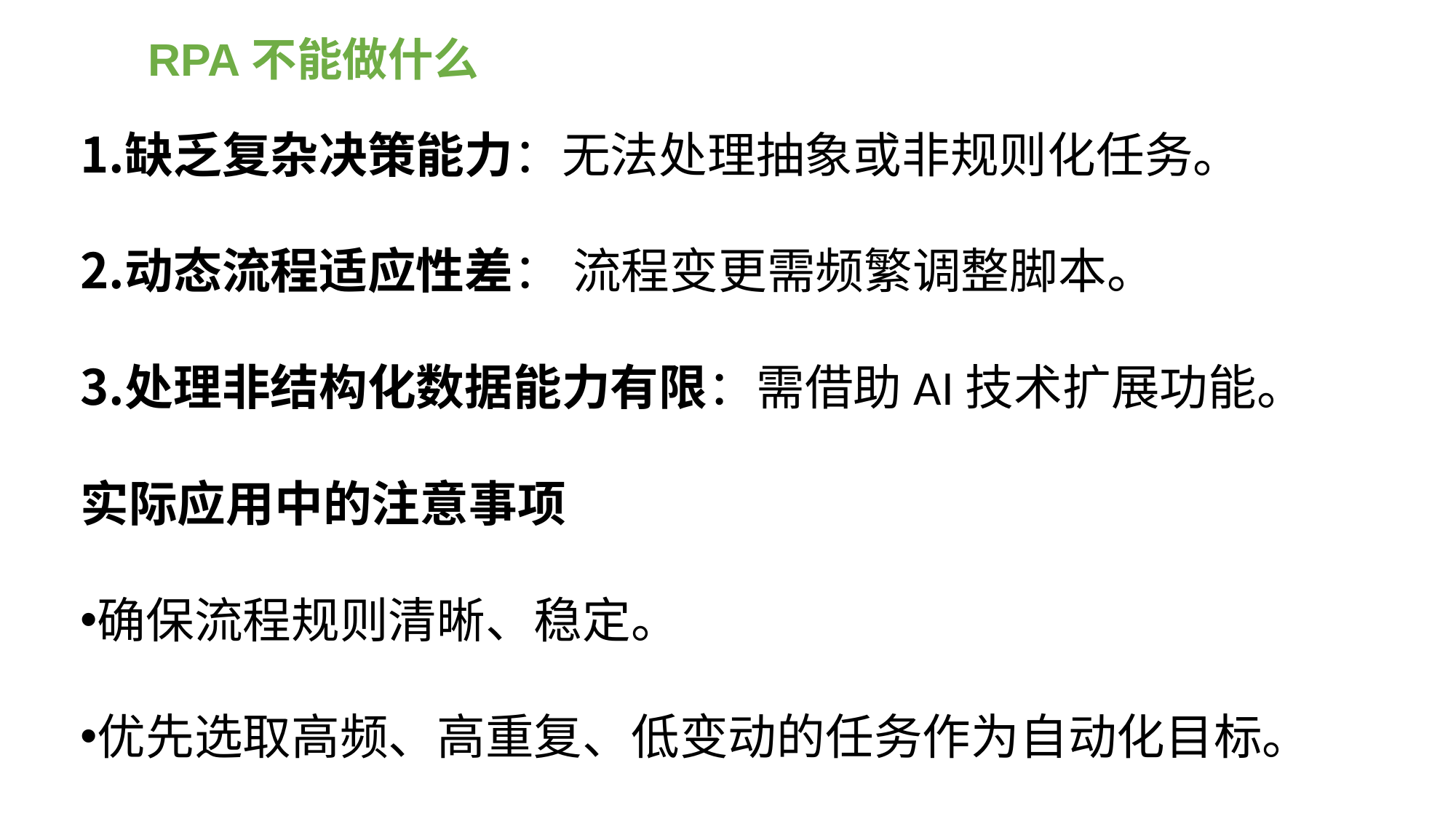

RPA不能做什么
缺乏复杂决策能力：无法处理抽象或非规则化任务。

动态流程适应性差： 流程变更需频繁调整脚本。

处理非结构化数据能力有限：需借助AI技术扩展功能。

实际应用中的注意事项

确保流程规则清晰、稳定。

优先选取高频、高重复、低变动的任务作为自动化目标。